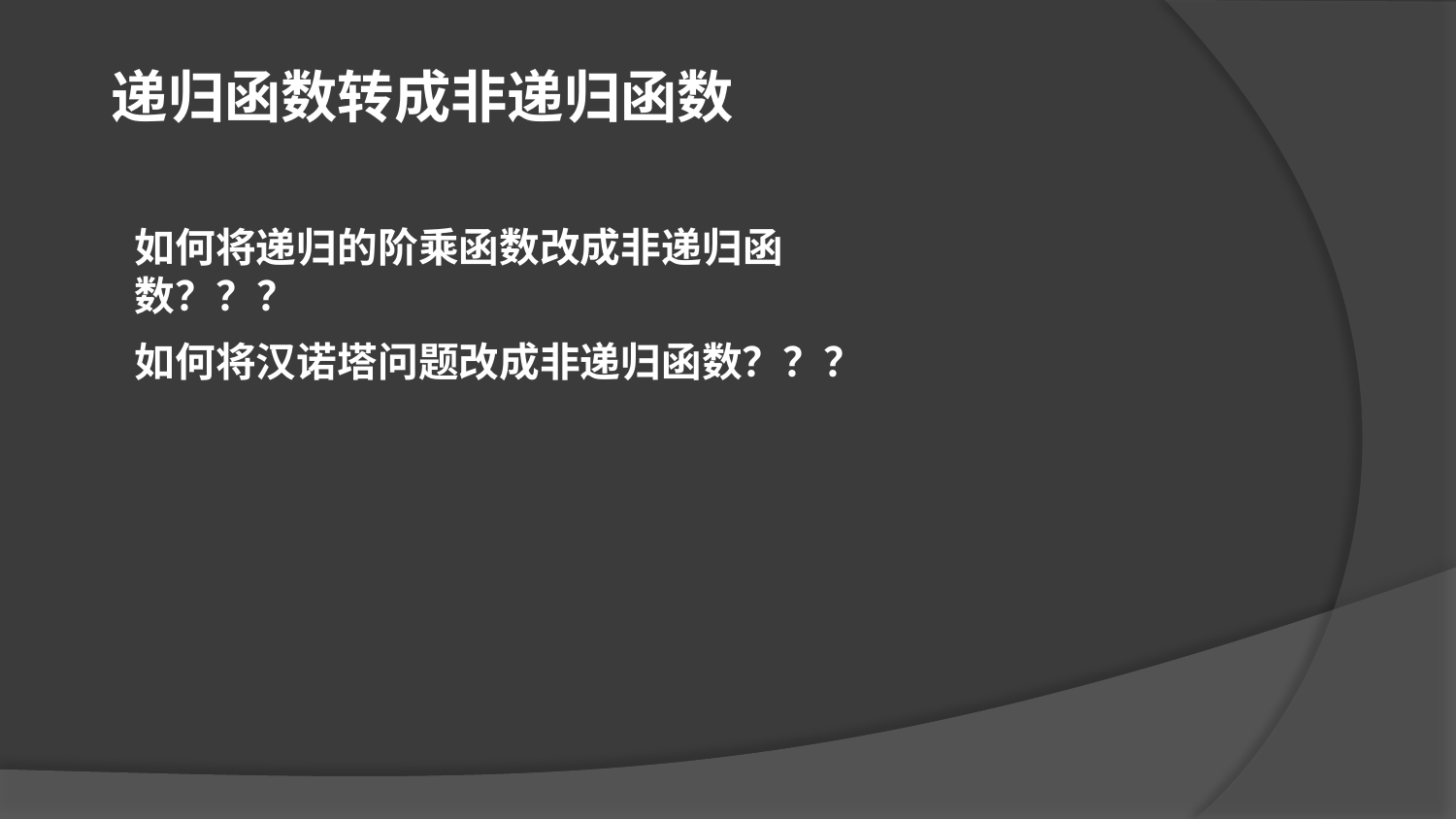

递归函数转成非递归函数
如何将递归的阶乘函数改成非递归函数？？？
如何将汉诺塔问题改成非递归函数？？？